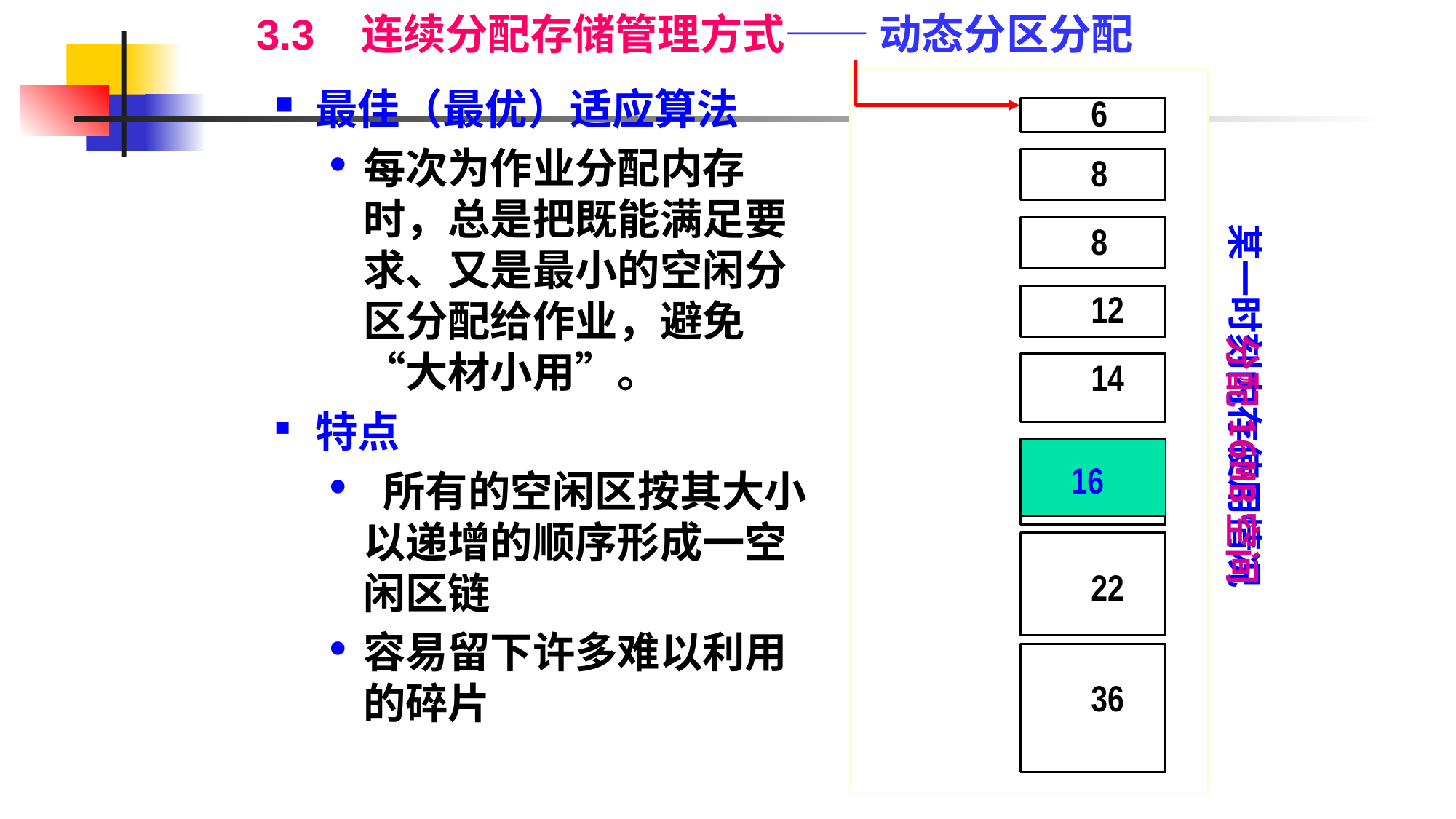

3.3   连续分配存储管理方式—— 动态分区分配

6

8

12

14

18

22

36
6

8

8

12

14

18

22

36
最佳（最优）适应算法
每次为作业分配内存时，总是把既能满足要求、又是最小的空闲分区分配给作业，避免“大材小用”。
特点
 所有的空闲区按其大小以递增的顺序形成一空闲区链
容易留下许多难以利用的碎片
|  |
| --- |
|  |
|  |
|  |
|  |
|  |
|  |
|  |
|  |
|  |
|  |
|  |
|  |
|  |
|  |
|  |
 8M

12M
某一时刻内存使用情况
22M
分配16MB空间
18M
最近分配

16
8M
6M
14M
36M